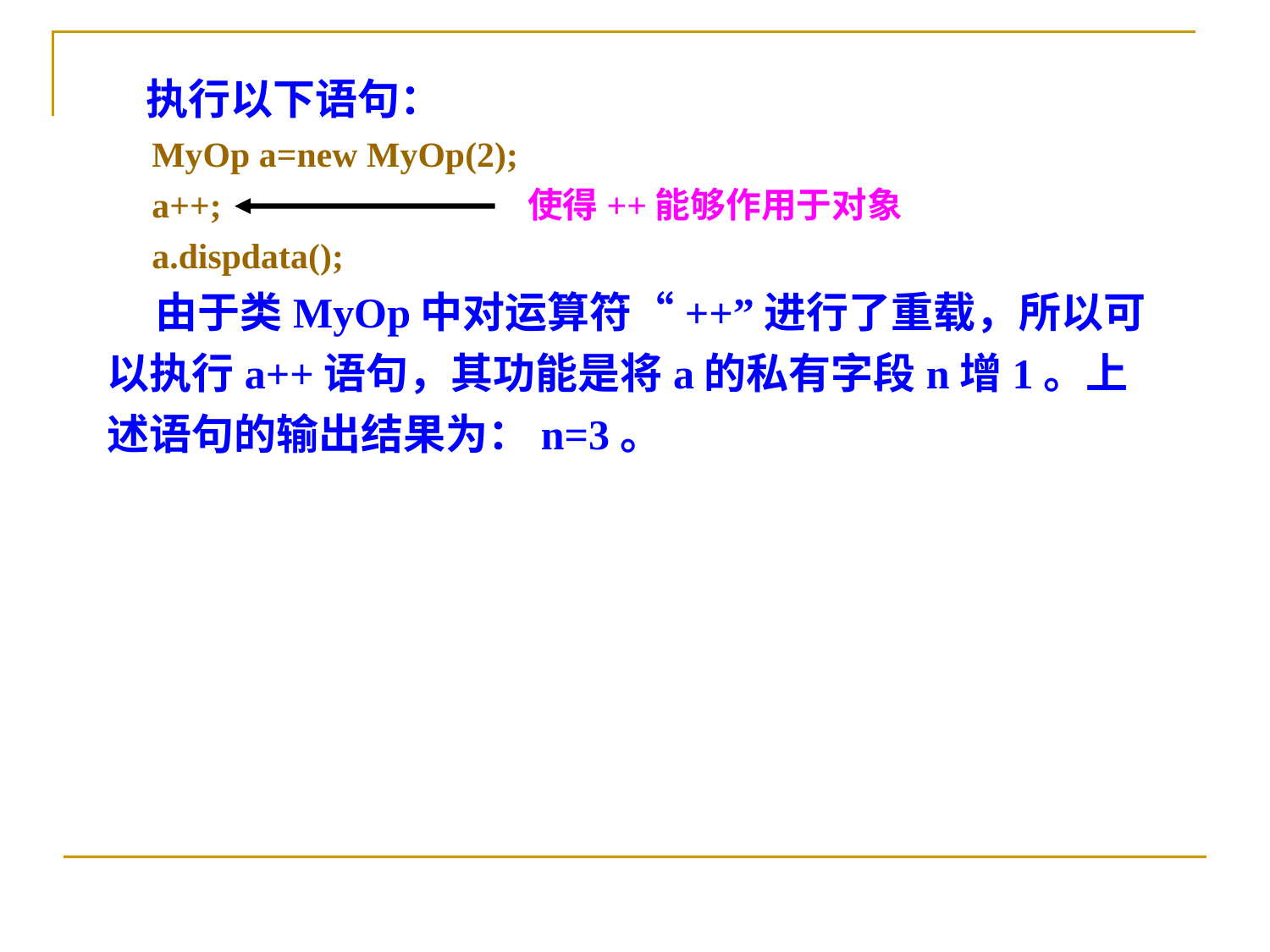

执行以下语句：
     MyOp a=new MyOp(2);
     a++;
     a.dispdata();
    由于类MyOp中对运算符“++”进行了重载，所以可以执行a++语句，其功能是将a的私有字段n增1。上述语句的输出结果为：n=3。
使得++能够作用于对象